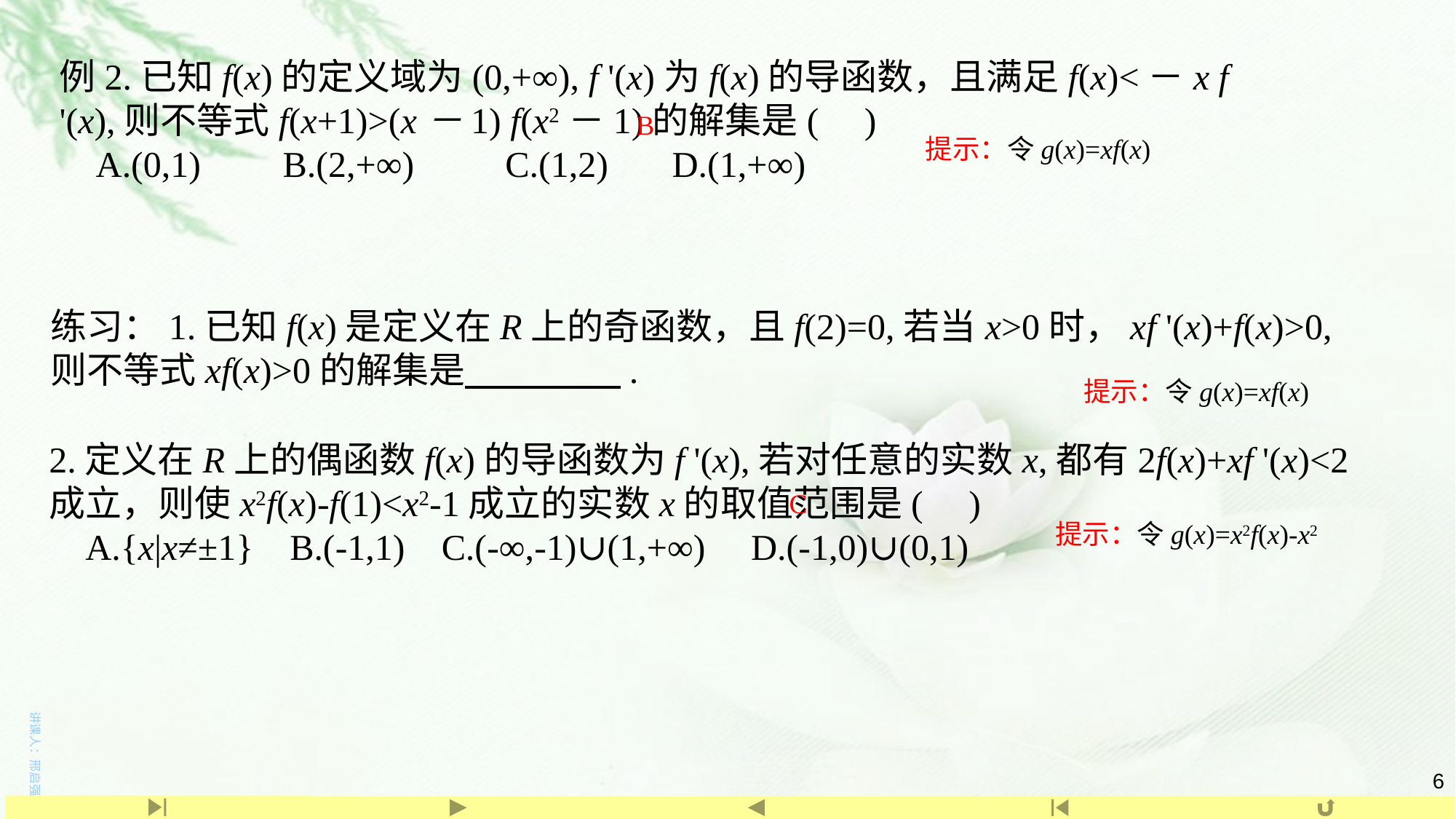

例2.已知f(x)的定义域为(0,+∞), f '(x)为f(x)的导函数，且满足f(x)<－x f '(x),则不等式f(x+1)>(x－1) f(x2－1)的解集是(     )
    A.(0,1)         B.(2,+∞)          C.(1,2)       D.(1,+∞)
B
提示：令g(x)=xf(x)
练习：1.已知f(x)是定义在R上的奇函数，且f(2)=0,若当x>0时，xf '(x)+f(x)>0,则不等式xf(x)>0的解集是                   .
提示：令g(x)=xf(x)
2.定义在R上的偶函数f(x)的导函数为f '(x),若对任意的实数x,都有2f(x)+xf '(x)<2成立，则使x2f(x)-f(1)<x2-1成立的实数x的取值范围是(     )
    A.{x|x≠±1}    B.(-1,1)    C.(-∞,-1)∪(1,+∞)     D.(-1,0)∪(0,1)
C
提示：令g(x)=x2f(x)-x2